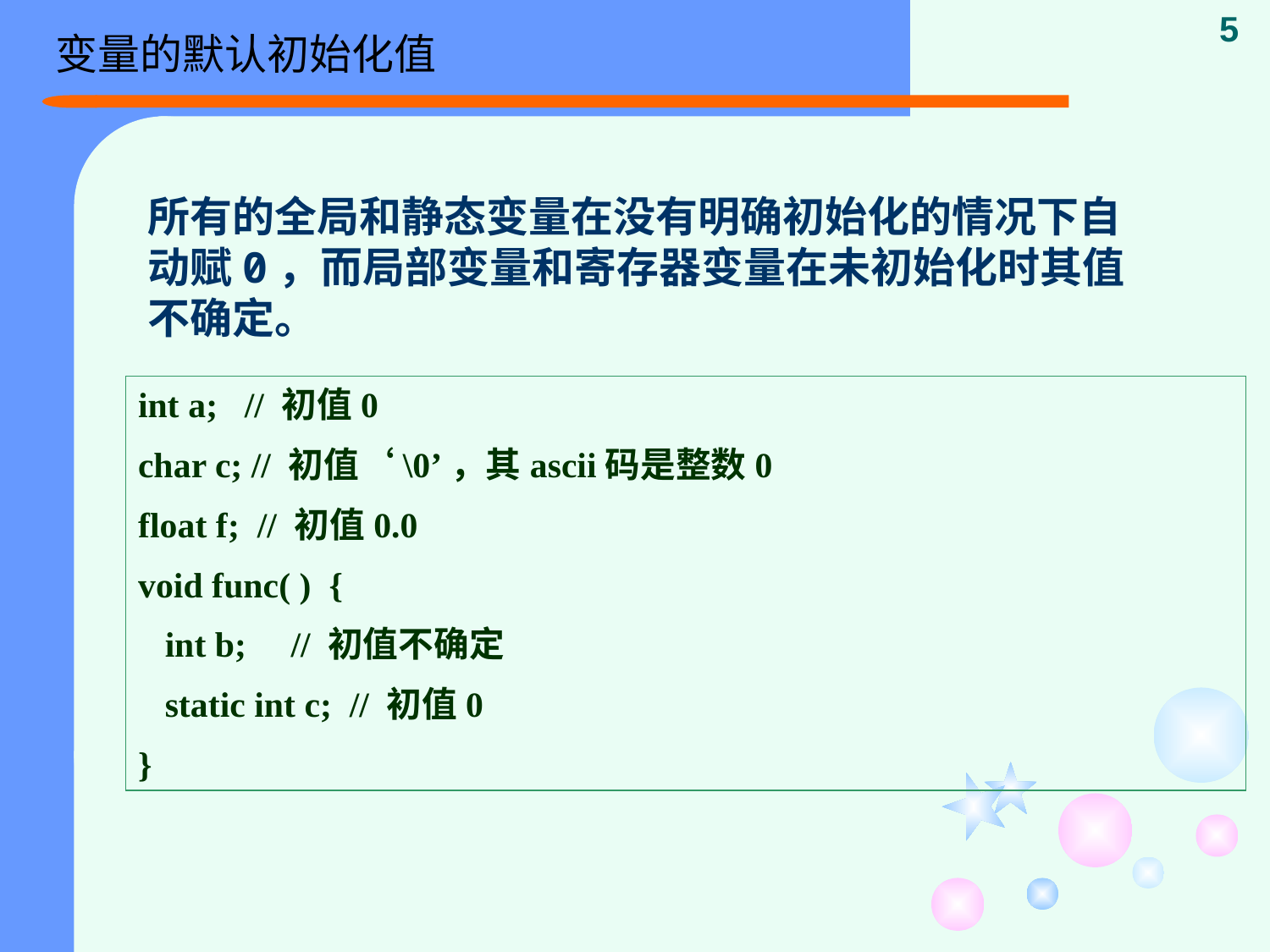

变量的默认初始化值
5
所有的全局和静态变量在没有明确初始化的情况下自动赋0，而局部变量和寄存器变量在未初始化时其值不确定。
int a;   // 初值0
char c; // 初值‘\0’，其ascii码是整数0
float f;  // 初值0.0
void func( )  {
   int b;     // 初值不确定
   static int c;  // 初值0
}